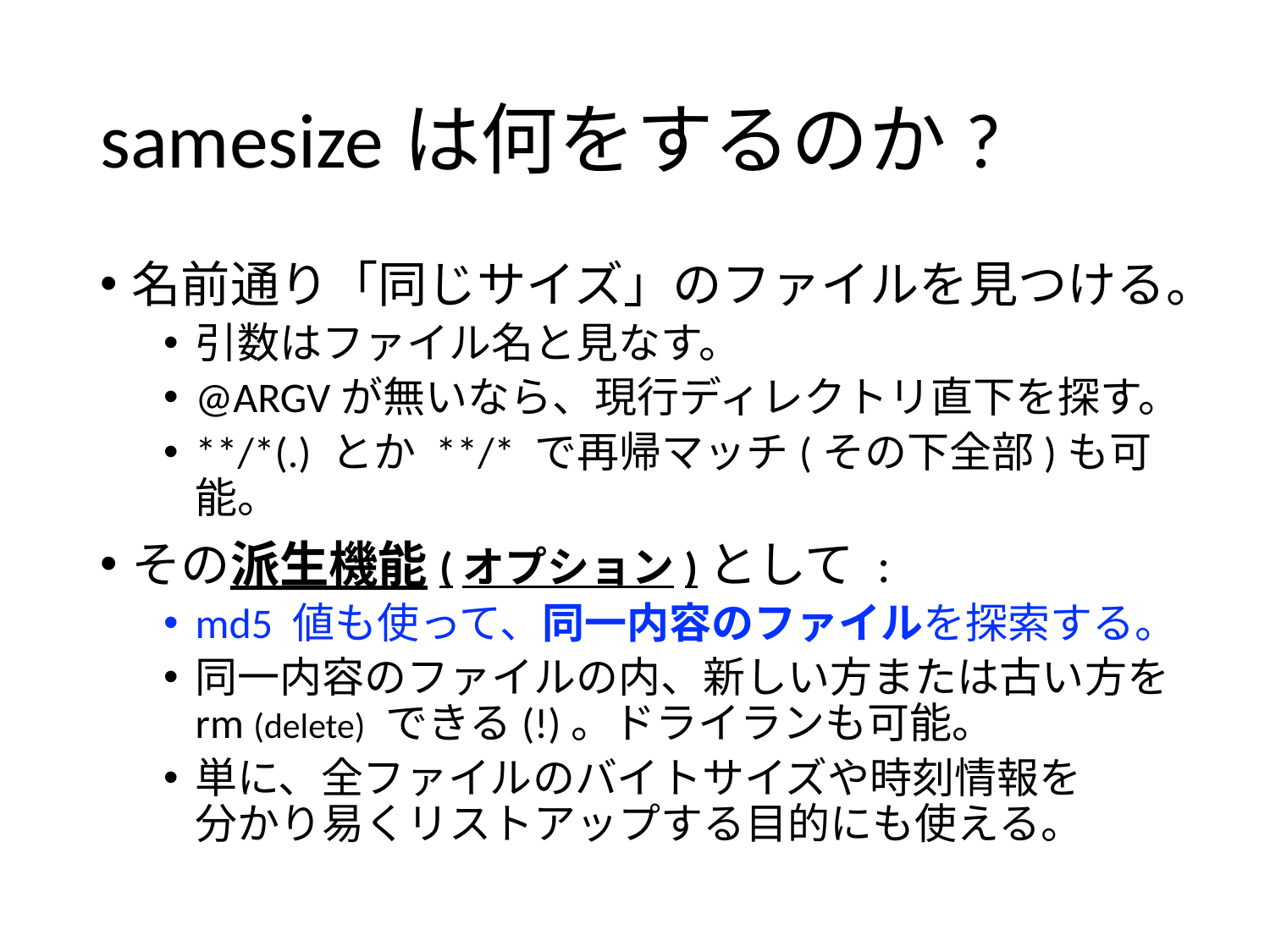

# samesizeは何をするのか?
名前通り「同じサイズ」のファイルを見つける。
引数はファイル名と見なす。
@ARGVが無いなら、現行ディレクトリ直下を探す。
**/*(.) とか **/* で再帰マッチ(その下全部)も可能。
その派生機能(オプション)として :
md5 値も使って、同一内容のファイルを探索する。
同一内容のファイルの内、新しい方または古い方をrm (delete) できる(!)。ドライランも可能。
単に、全ファイルのバイトサイズや時刻情報を
分かり易くリストアップする目的にも使える。